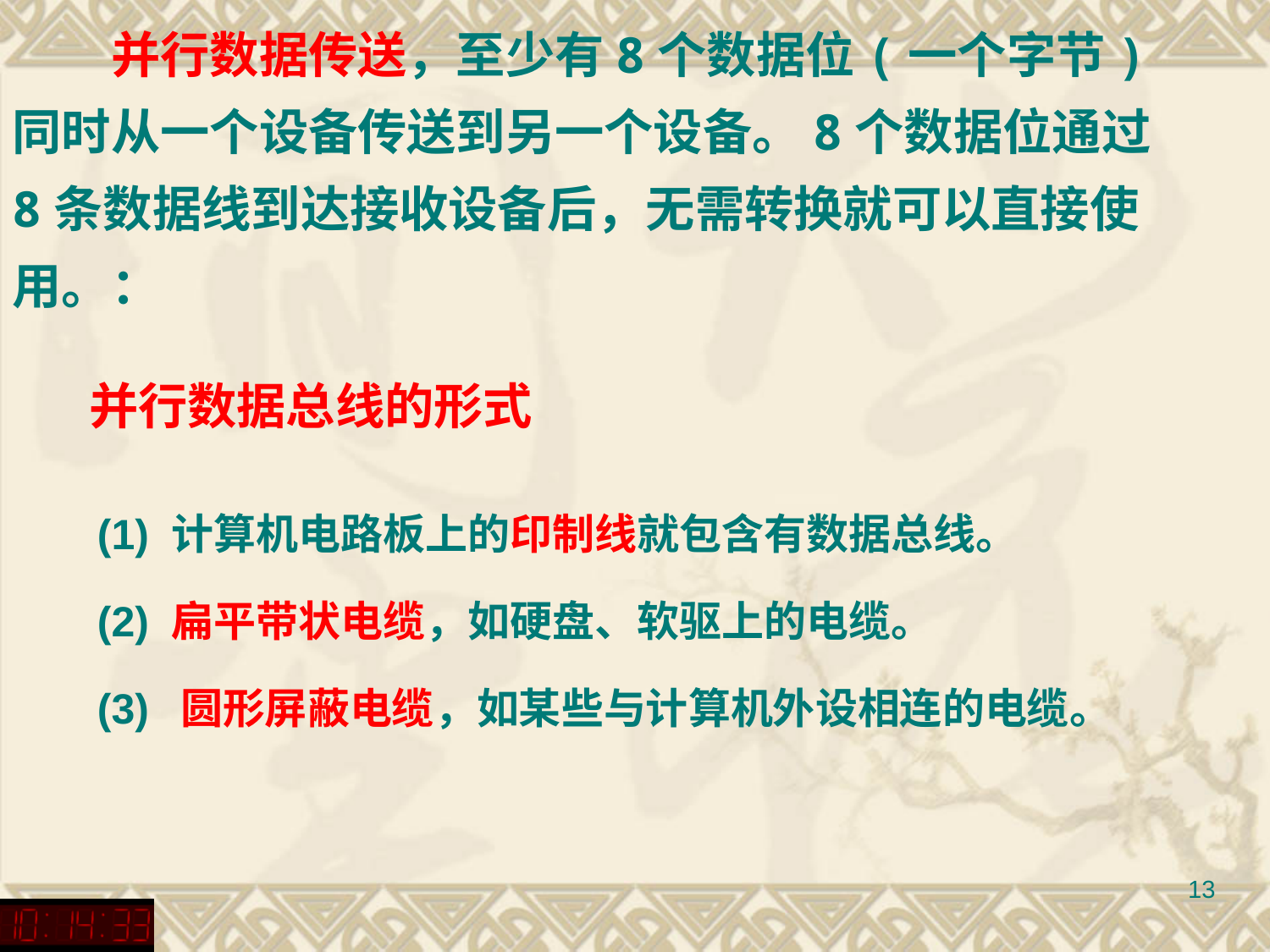

并行数据传送，至少有8个数据位(一个字节)同时从一个设备传送到另一个设备。8个数据位通过8条数据线到达接收设备后，无需转换就可以直接使用。：
并行数据总线的形式
(1) 计算机电路板上的印制线就包含有数据总线。
(2) 扁平带状电缆，如硬盘、软驱上的电缆。
(3)  圆形屏蔽电缆，如某些与计算机外设相连的电缆。
13